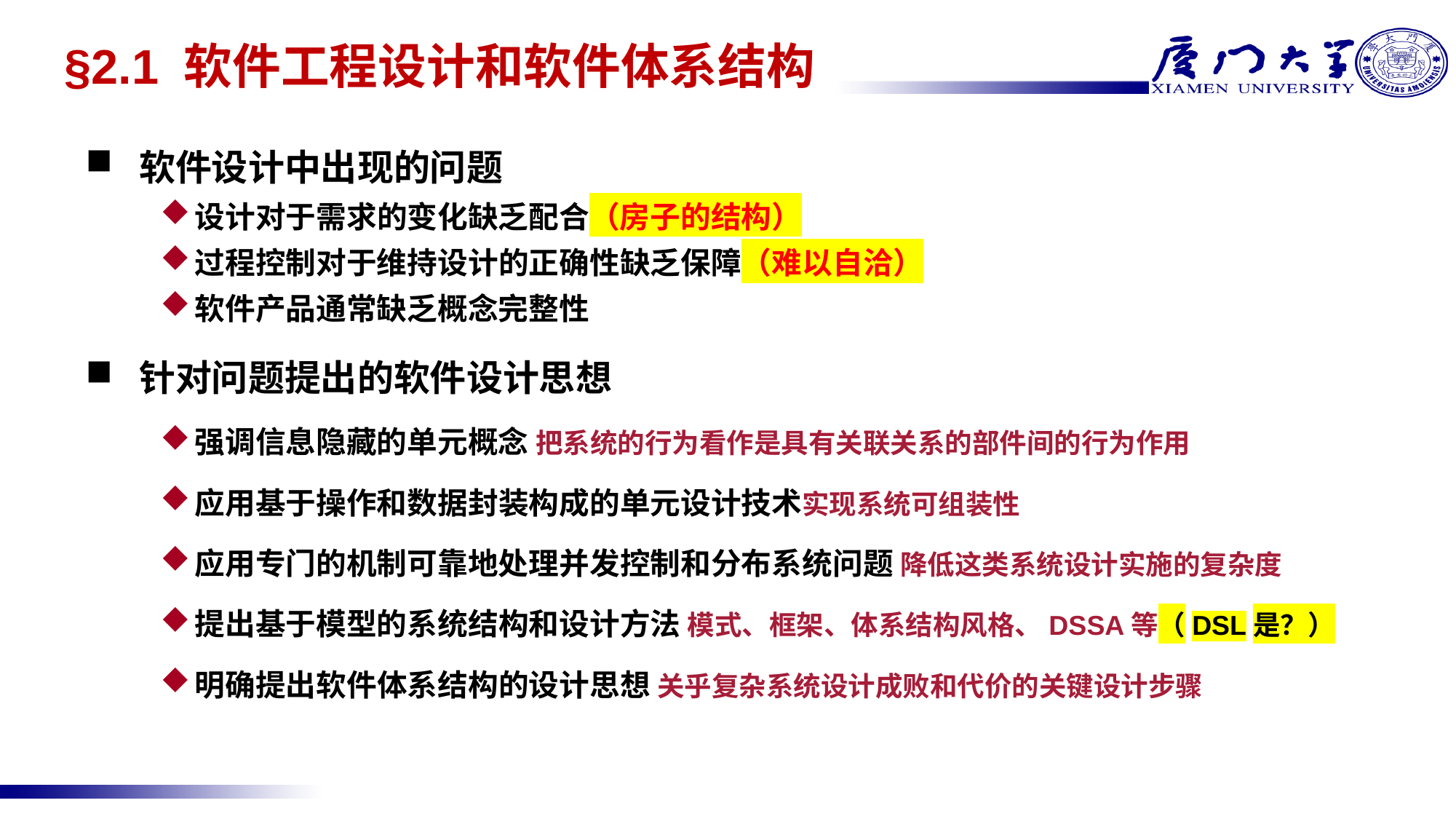

# §2.1 软件工程设计和软件体系结构
软件设计中出现的问题
设计对于需求的变化缺乏配合（房子的结构）
过程控制对于维持设计的正确性缺乏保障（难以自洽）
软件产品通常缺乏概念完整性
针对问题提出的软件设计思想
强调信息隐藏的单元概念 把系统的行为看作是具有关联关系的部件间的行为作用
应用基于操作和数据封装构成的单元设计技术实现系统可组装性
应用专门的机制可靠地处理并发控制和分布系统问题 降低这类系统设计实施的复杂度
提出基于模型的系统结构和设计方法 模式、框架、体系结构风格、DSSA等（DSL是？）
明确提出软件体系结构的设计思想 关乎复杂系统设计成败和代价的关键设计步骤